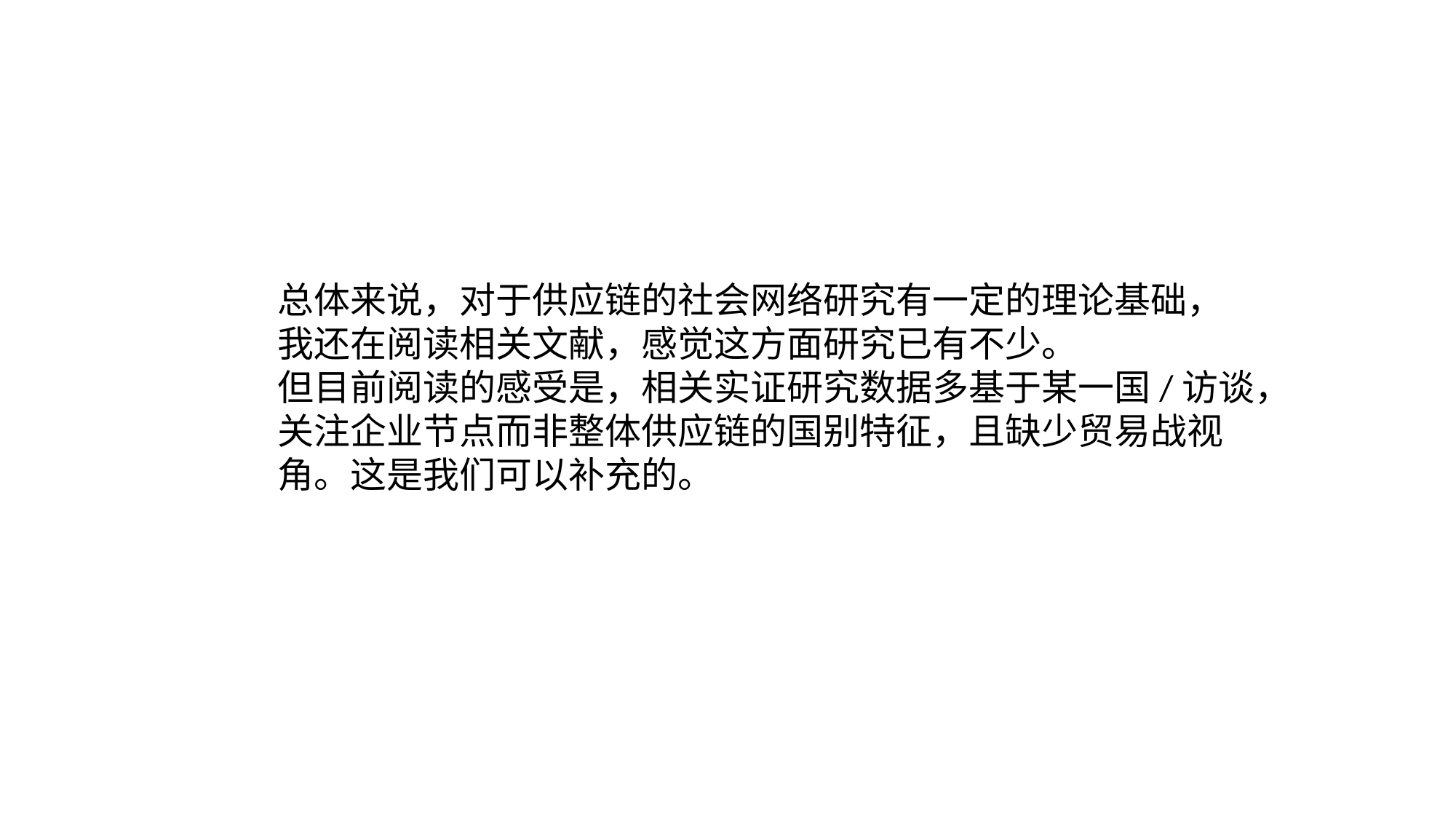

总体来说，对于供应链的社会网络研究有一定的理论基础，我还在阅读相关文献，感觉这方面研究已有不少。
但目前阅读的感受是，相关实证研究数据多基于某一国/访谈，关注企业节点而非整体供应链的国别特征，且缺少贸易战视角。这是我们可以补充的。